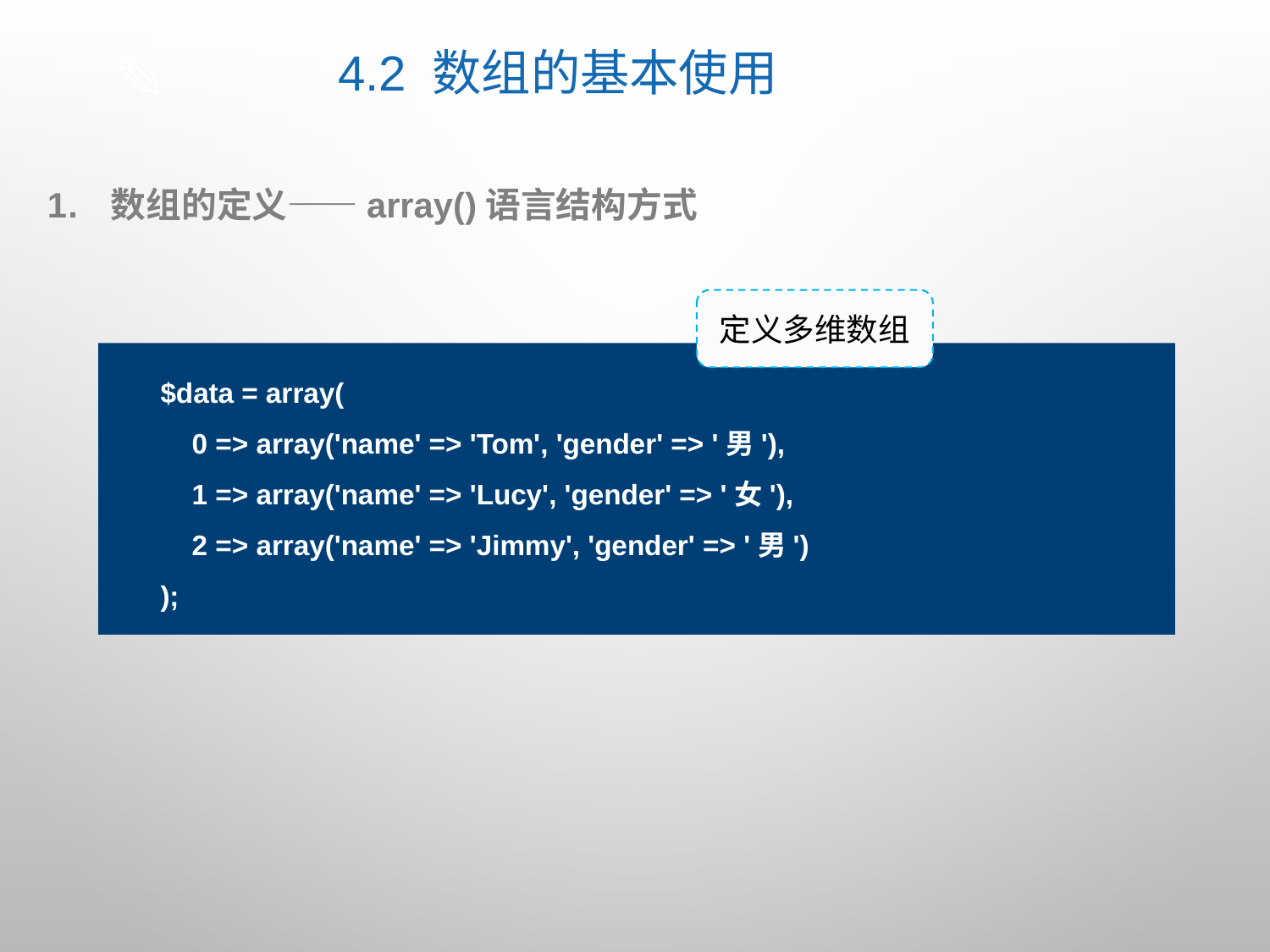

# 4.2 数组的基本使用
数组的定义——array()语言结构方式
定义多维数组

$data = array(
    0 => array('name' => 'Tom', 'gender' => '男'),
    1 => array('name' => 'Lucy', 'gender' => '女'),
    2 => array('name' => 'Jimmy', 'gender' => '男')
);